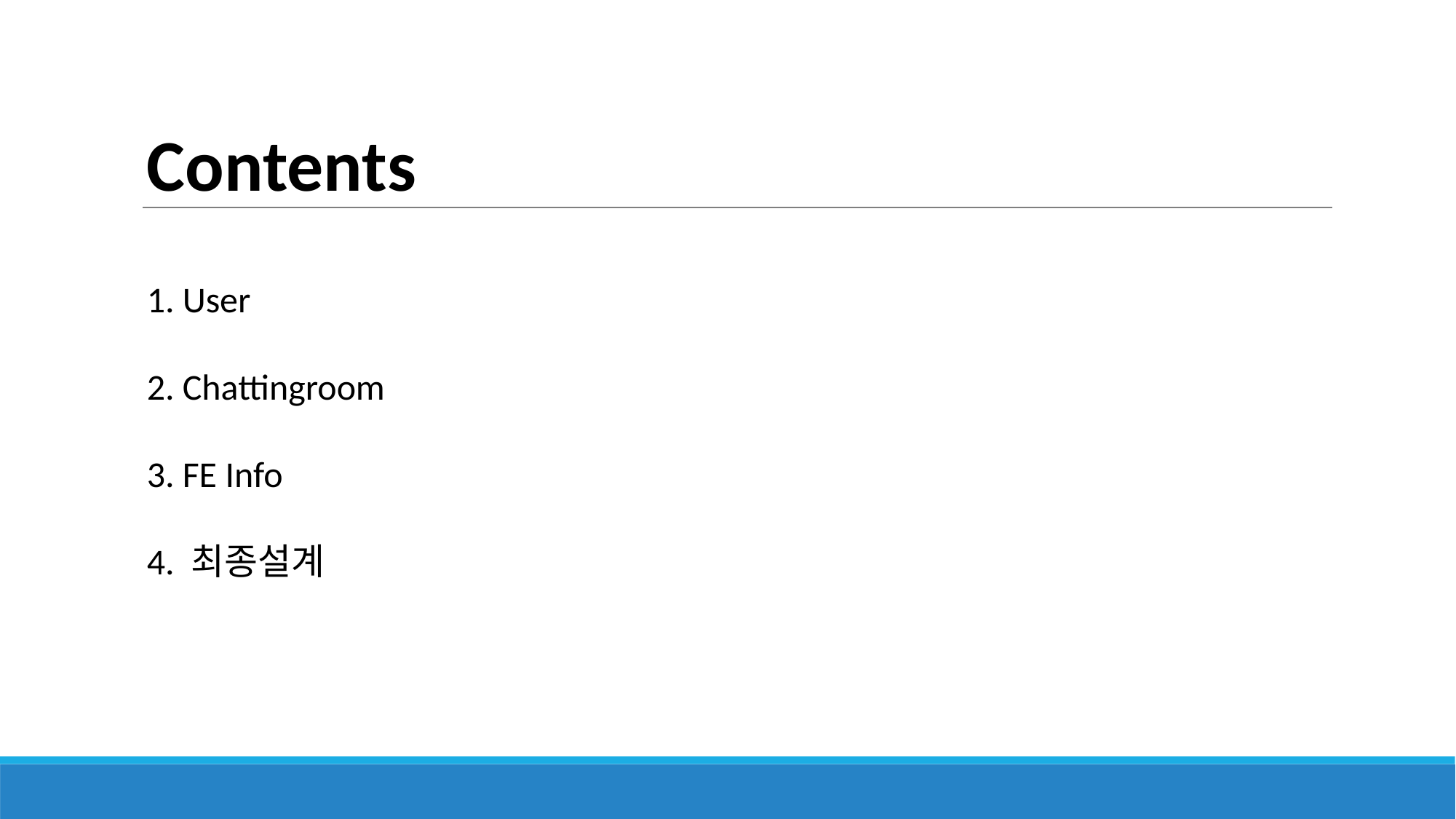

Contents
1. User
2. Chattingroom
3. FE Info
4. 최종설계